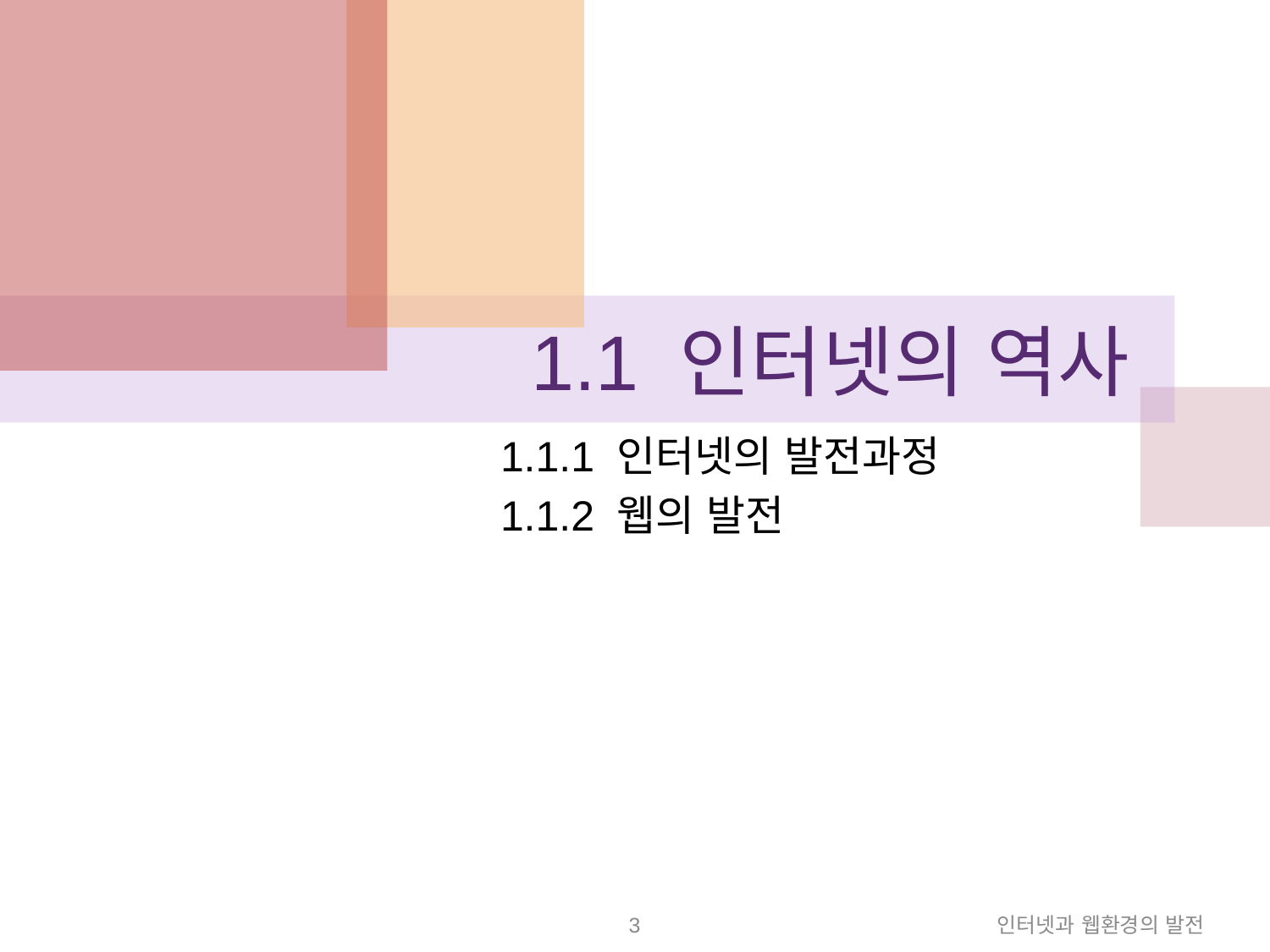

# 1.1 인터넷의 역사
1.1.1 인터넷의 발전과정
1.1.2 웹의 발전
3
인터넷과 웹환경의 발전